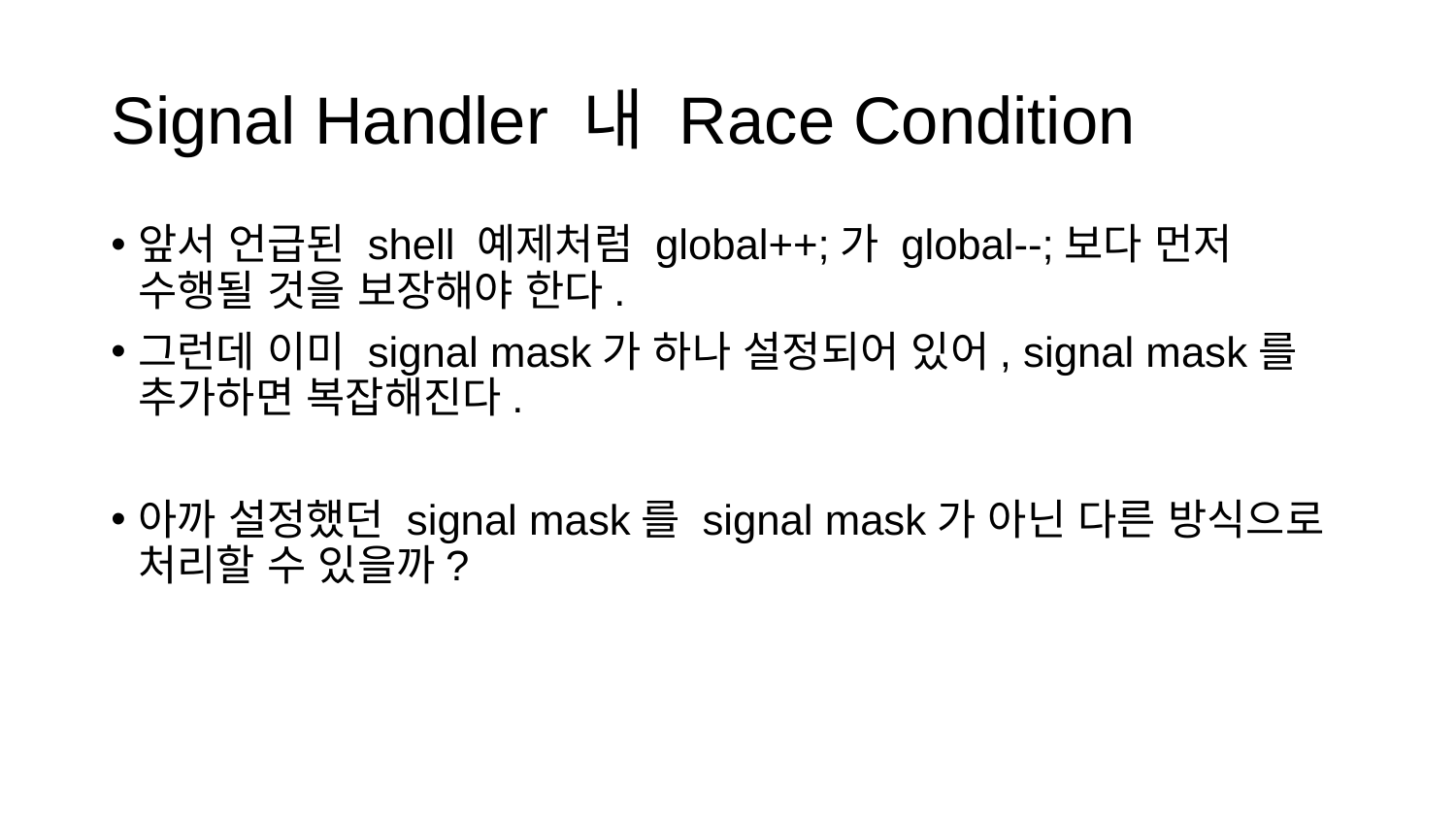

Signal Handler 내 Race Condition
앞서 언급된 shell 예제처럼 global++;가 global--;보다 먼저 수행될 것을 보장해야 한다.
그런데 이미 signal mask가 하나 설정되어 있어, signal mask를 추가하면 복잡해진다.

아까 설정했던 signal mask를 signal mask가 아닌 다른 방식으로 처리할 수 있을까?